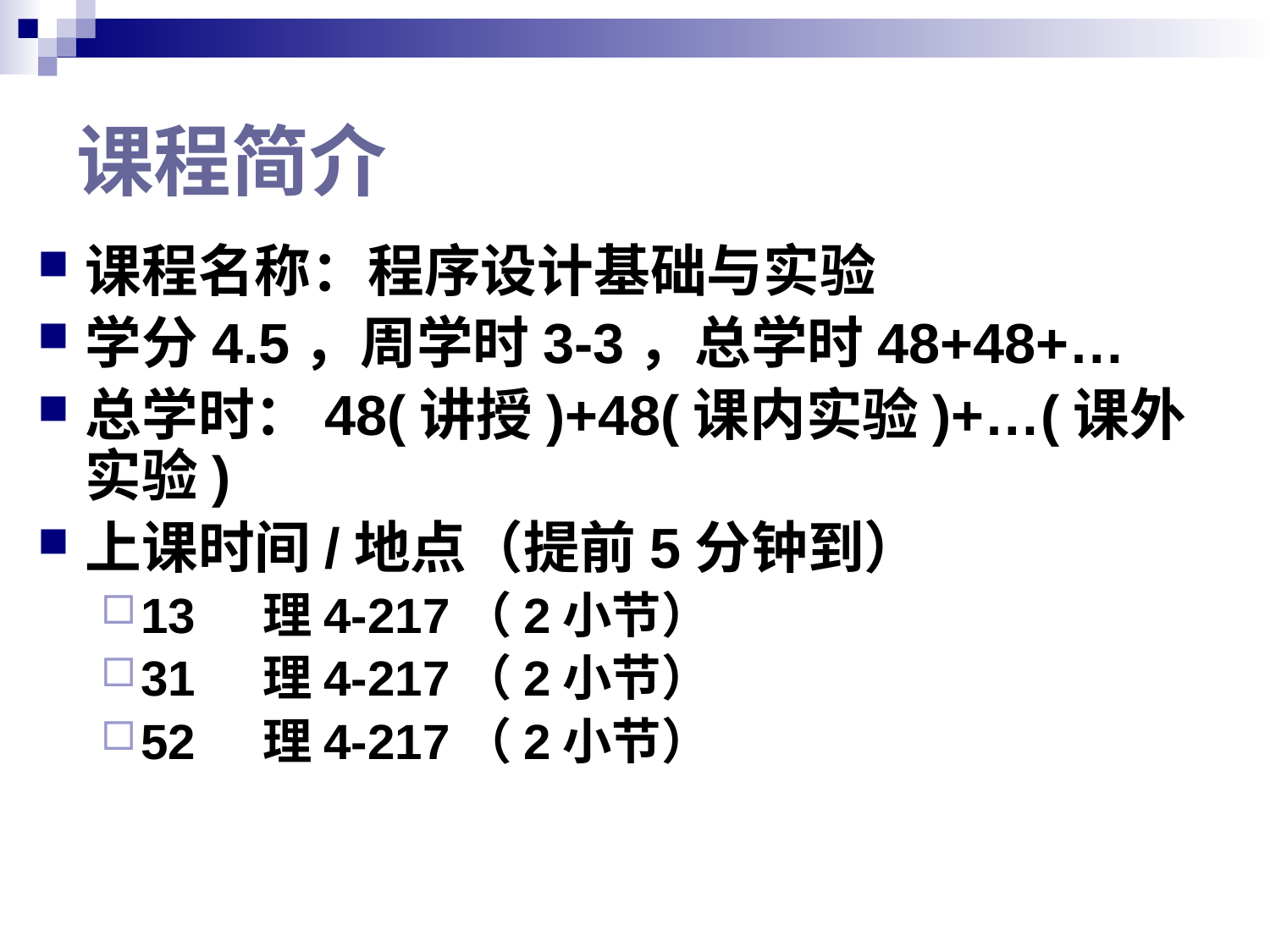

# 课程简介
课程名称：程序设计基础与实验
学分4.5，周学时3-3，总学时48+48+…
总学时：48(讲授)+48(课内实验)+…(课外实验)
上课时间/地点（提前5分钟到）
13    理4-217（2小节）
31    理4-217（2小节）
52    理4-217（2小节）